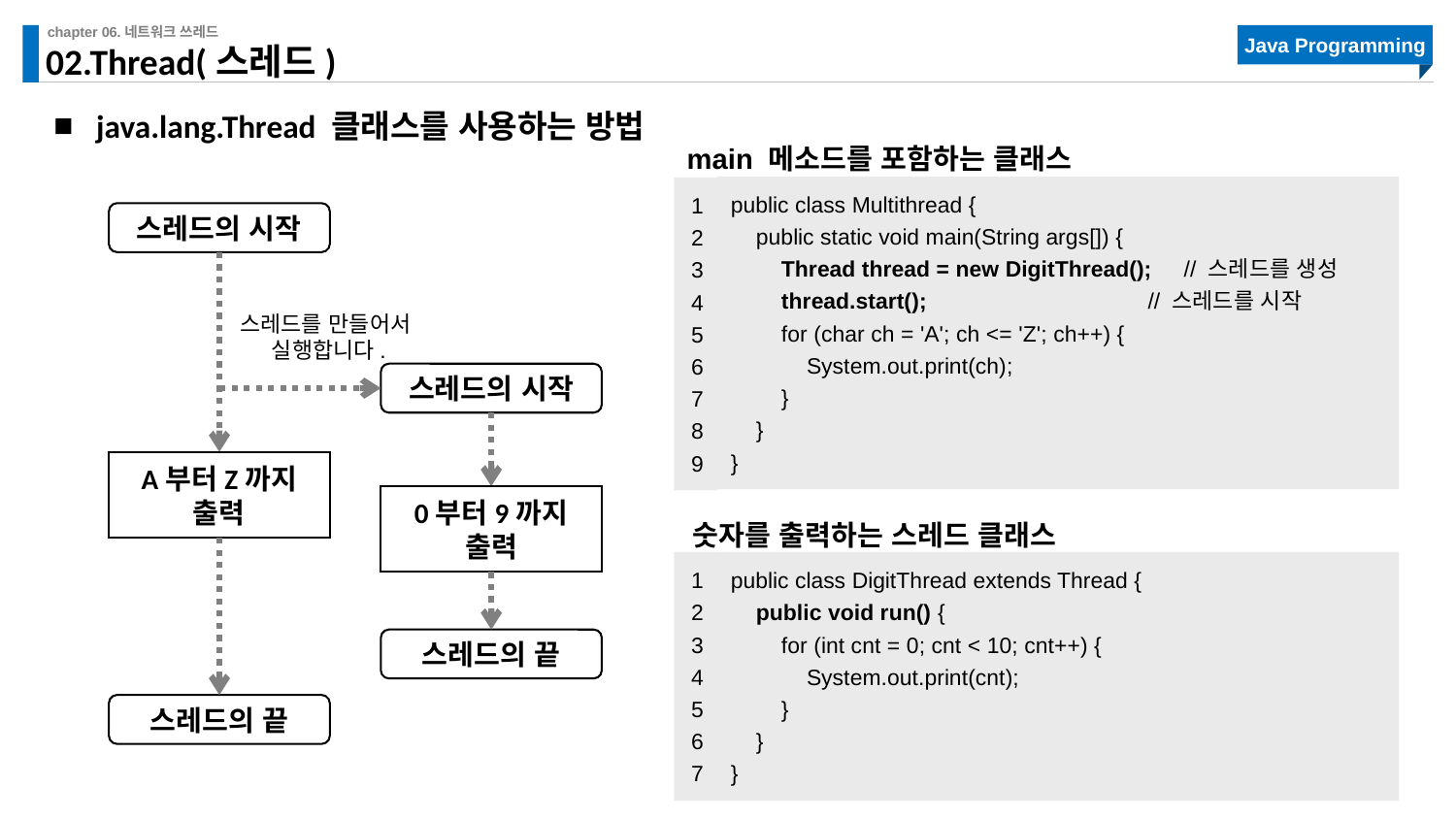

# 02.Thread(스레드)
java.lang.Thread 클래스를 사용하는 방법
main 메소드를 포함하는 클래스
public class Multithread {
    public static void main(String args[]) {
        Thread thread = new DigitThread();     // 스레드를 생성
        thread.start();                                   // 스레드를 시작
        for (char ch = 'A'; ch <= 'Z'; ch++) {
            System.out.print(ch);
        }
    }
}
1
2
3
4
5
6
7
8
9
숫자를 출력하는 스레드 클래스
1
2
3
4
5
6
7
public class DigitThread extends Thread {
    public void run() {
        for (int cnt = 0; cnt < 10; cnt++) {
            System.out.print(cnt);
        }
    }
}
스레드의 시작
스레드를 만들어서
실행합니다.
스레드의 시작
A부터Z까지
출력
0부터9까지
출력
스레드의 끝
스레드의 끝